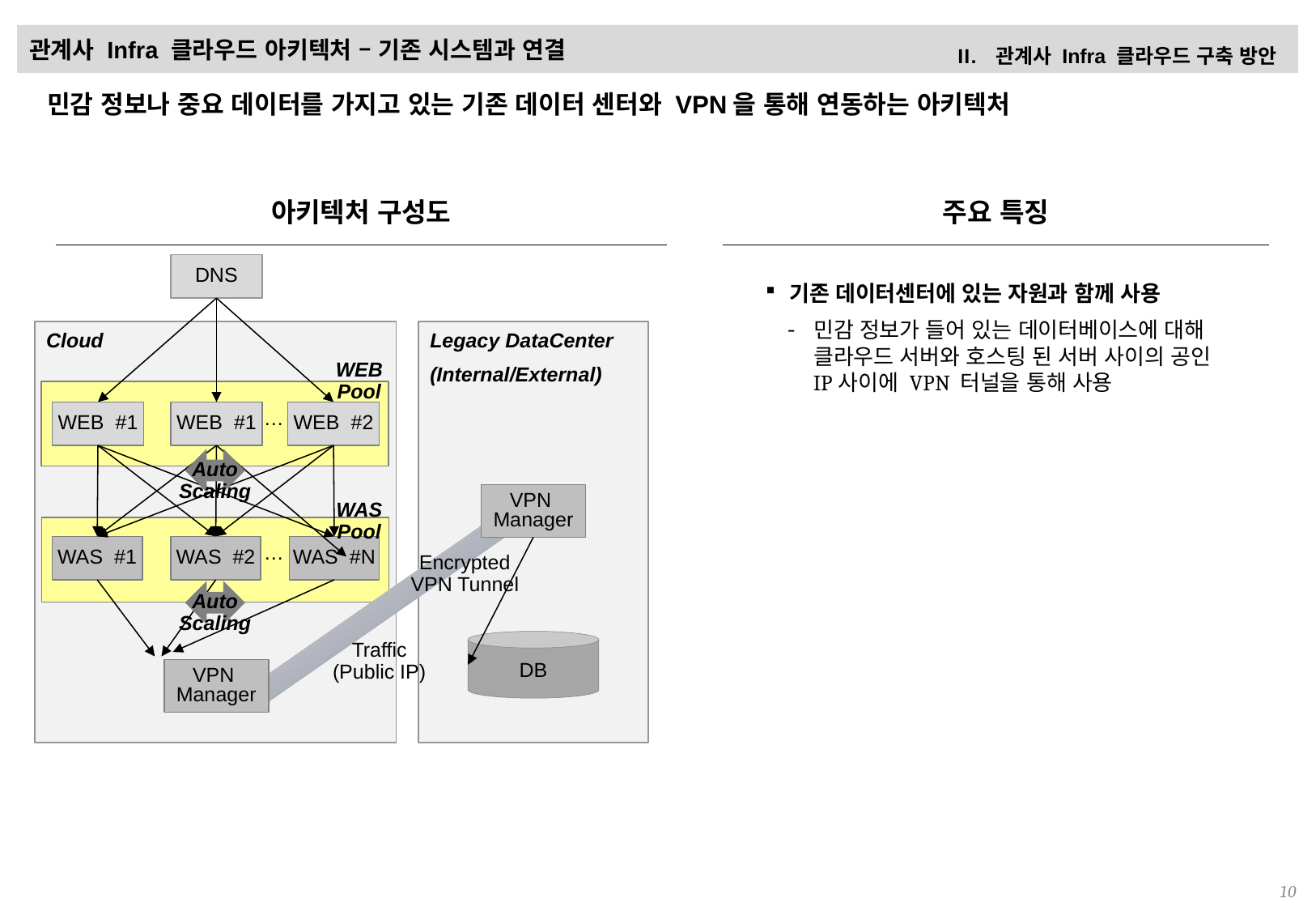

# 관계사 Infra 클라우드 아키텍처 – 기존 시스템과 연결
관계사 Infra 클라우드 구축 방안
민감 정보나 중요 데이터를 가지고 있는 기존 데이터 센터와 VPN을 통해 연동하는 아키텍처
아키텍처 구성도
주요 특징
DNS
기존 데이터센터에 있는 자원과 함께 사용
민감 정보가 들어 있는 데이터베이스에 대해 클라우드 서버와 호스팅 된 서버 사이의 공인 IP사이에 VPN 터널을 통해 사용
Cloud
Legacy DataCenter
(Internal/External)
WEB Pool

WEB  #1
WEB  #1
…
WEB  #2

Auto Scaling
VPN
Manager
WAS Pool

WAS  #1
WAS  #2
WAS  #N
…
Encrypted VPN Tunnel

Auto Scaling
DB
Traffic
(Public IP)
VPN
Manager